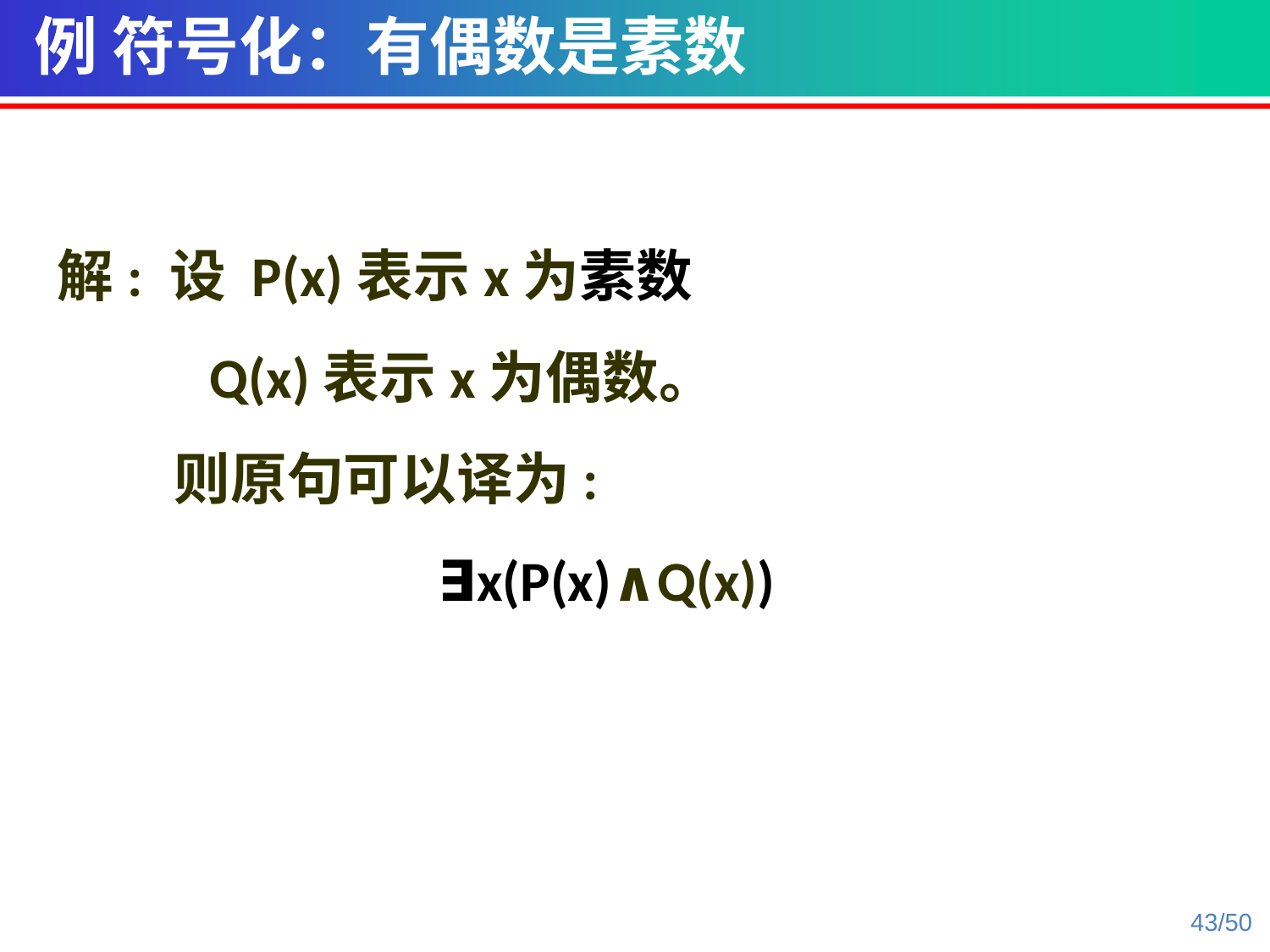

例 符号化：有偶数是素数

解: 设 P(x)表示x为素数
            Q(x)表示x为偶数。
        则原句可以译为:
			∃x(P(x)∧Q(x))
43/50